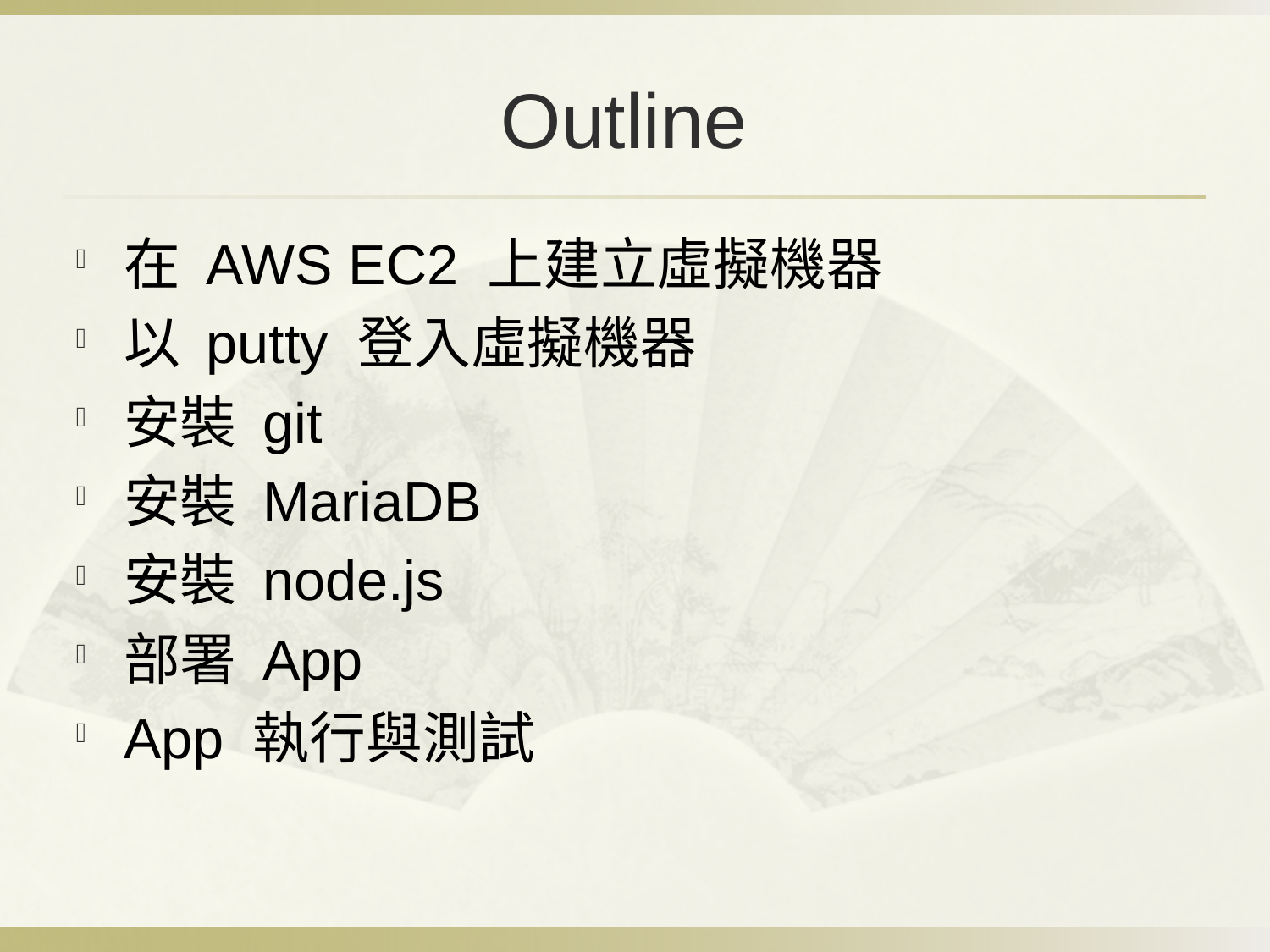

# Outline
在 AWS EC2 上建立虛擬機器
以 putty 登入虛擬機器
安裝 git
安裝 MariaDB
安裝 node.js
部署 App
App 執行與測試